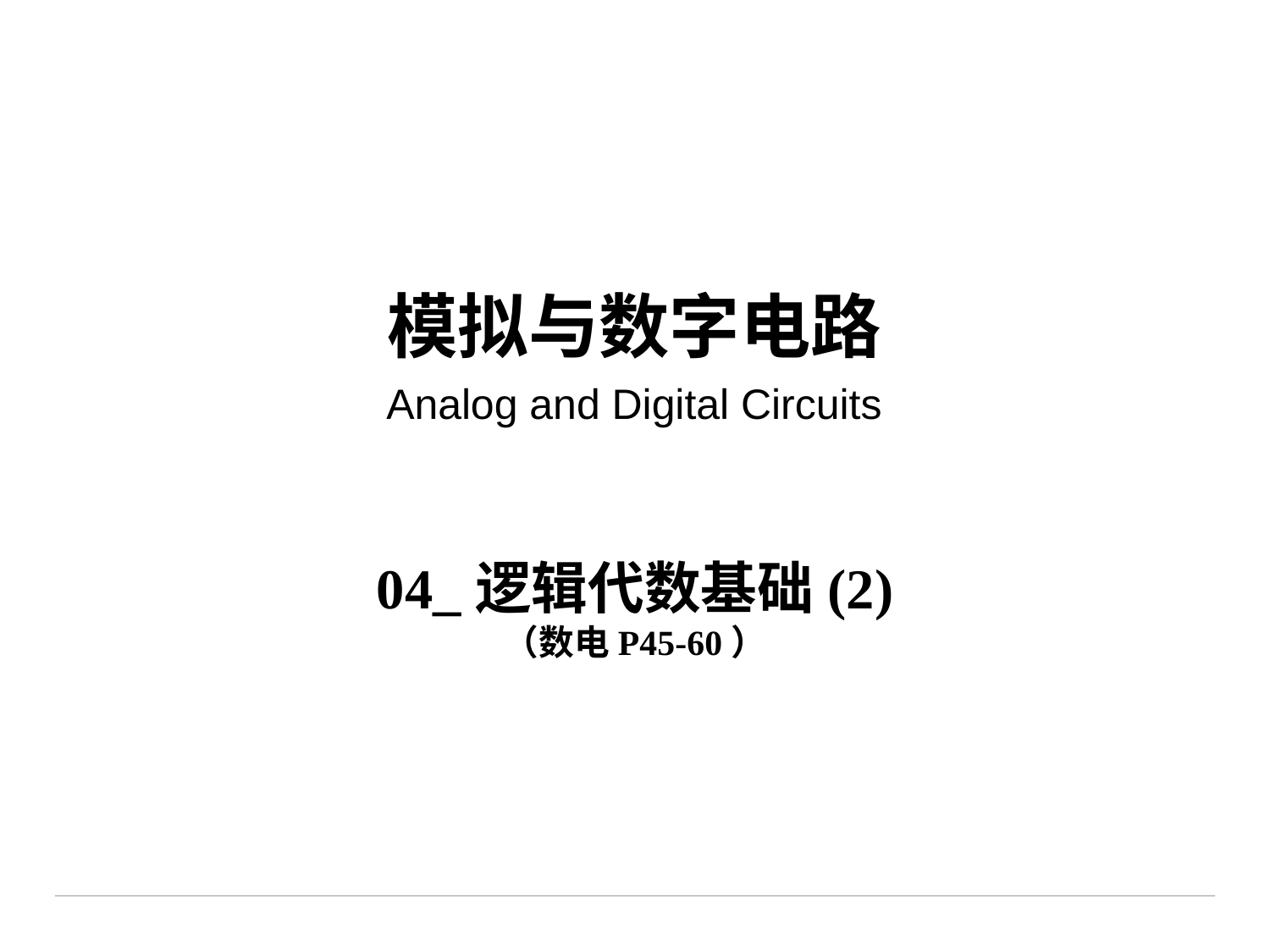

# 模拟与数字电路 Analog and Digital Circuits
04_逻辑代数基础(2)
（数电P45-60）